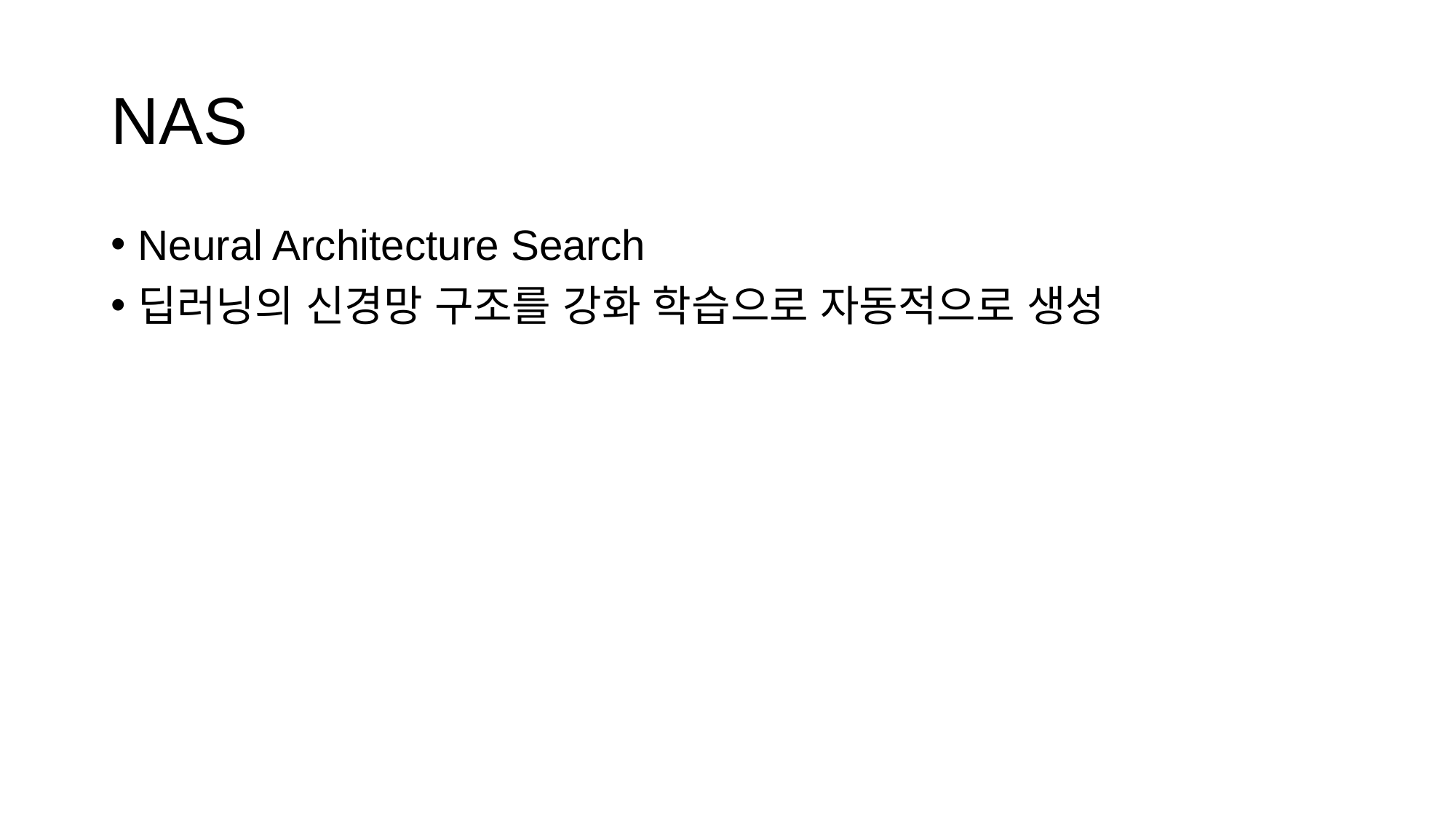

# NAS
Neural Architecture Search
딥러닝의 신경망 구조를 강화 학습으로 자동적으로 생성